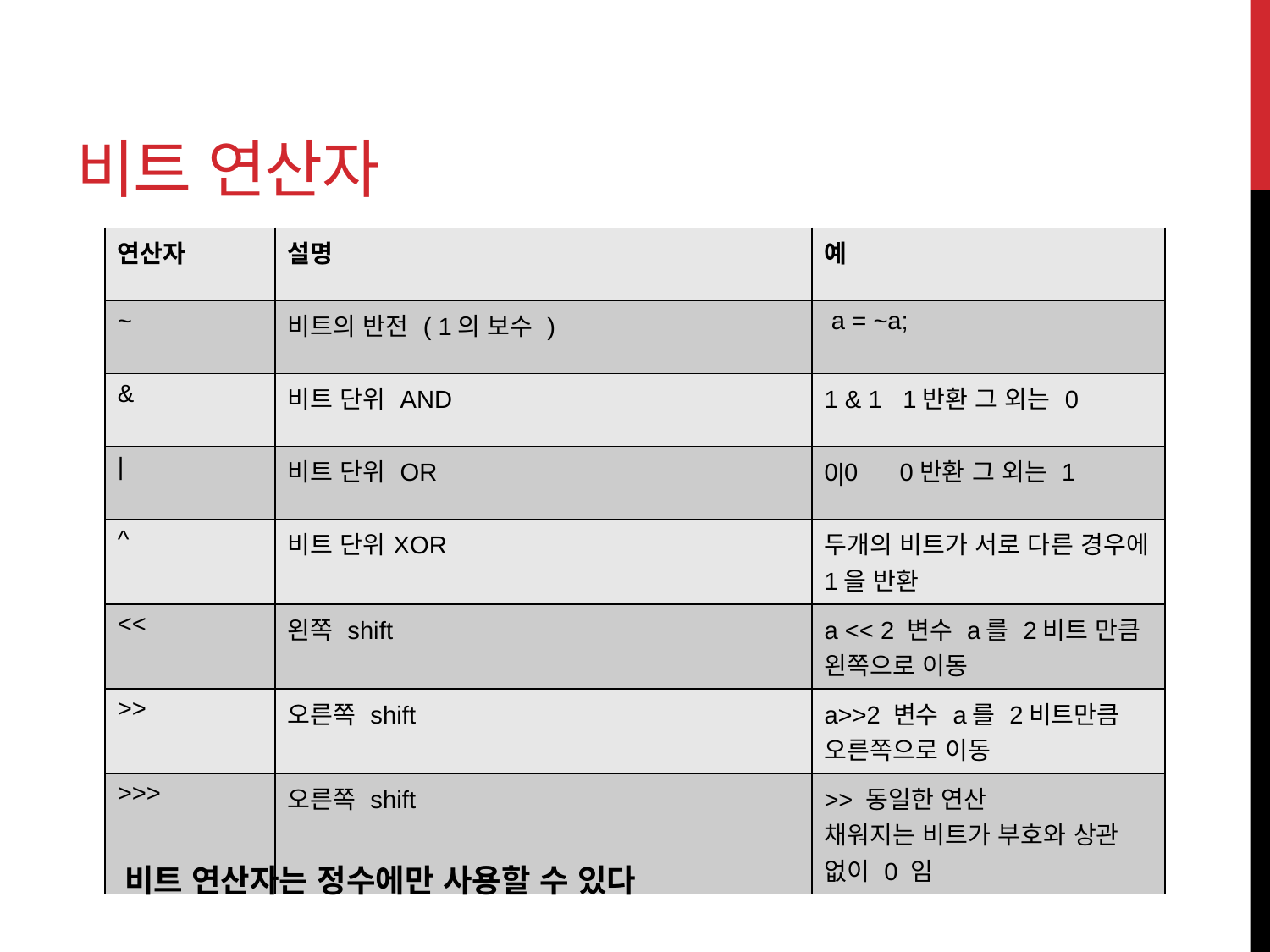

# 비트 연산자
| 연산자 | 설명 | 예 |
| --- | --- | --- |
| ~ | 비트의 반전 ( 1의 보수 ) | a = ~a; |
| & | 비트 단위 AND | 1 & 1 1반환 그 외는 0 |
| | | 비트 단위 OR | 0|0 0반환 그 외는 1 |
| ^ | 비트 단위XOR | 두개의 비트가 서로 다른 경우에 1을 반환 |
| << | 왼쪽 shift | a << 2 변수 a를 2비트 만큼 왼쪽으로 이동 |
| >> | 오른쪽 shift | a>>2 변수 a를 2비트만큼 오른쪽으로 이동 |
| >>> | 오른쪽 shift | >> 동일한 연산 채워지는 비트가 부호와 상관 없이 0 임 |
비트 연산자는 정수에만 사용할 수 있다